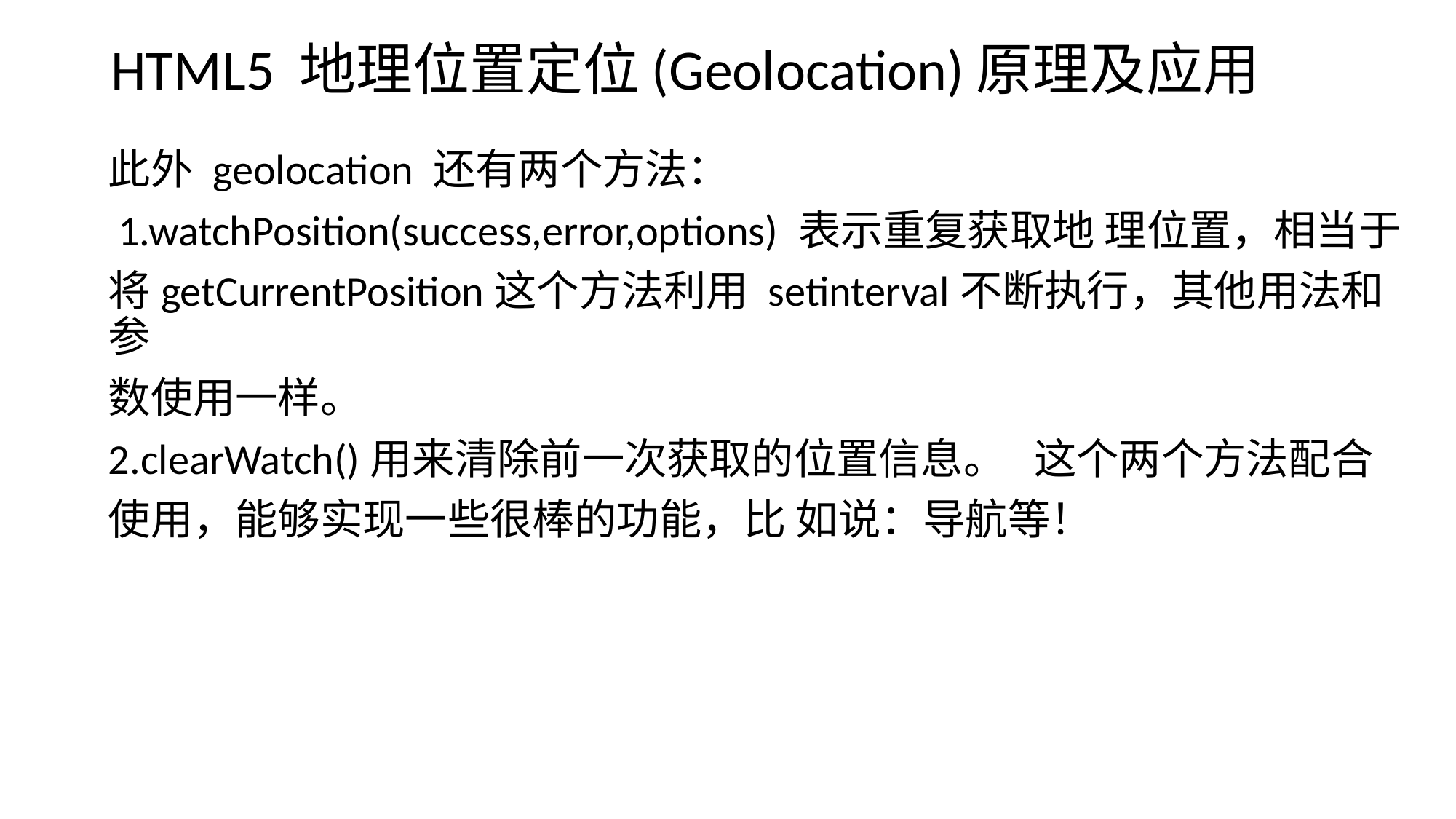

# HTML5 地理位置定位(Geolocation)原理及应用
此外 geolocation 还有两个方法：
 1.watchPosition(success,error,options) 表示重复获取地 理位置，相当于
将getCurrentPosition这个方法利用 setinterval不断执行，其他用法和参
数使用一样。
2.clearWatch()用来清除前一次获取的位置信息。   这个两个方法配合
使用，能够实现一些很棒的功能，比 如说：导航等！